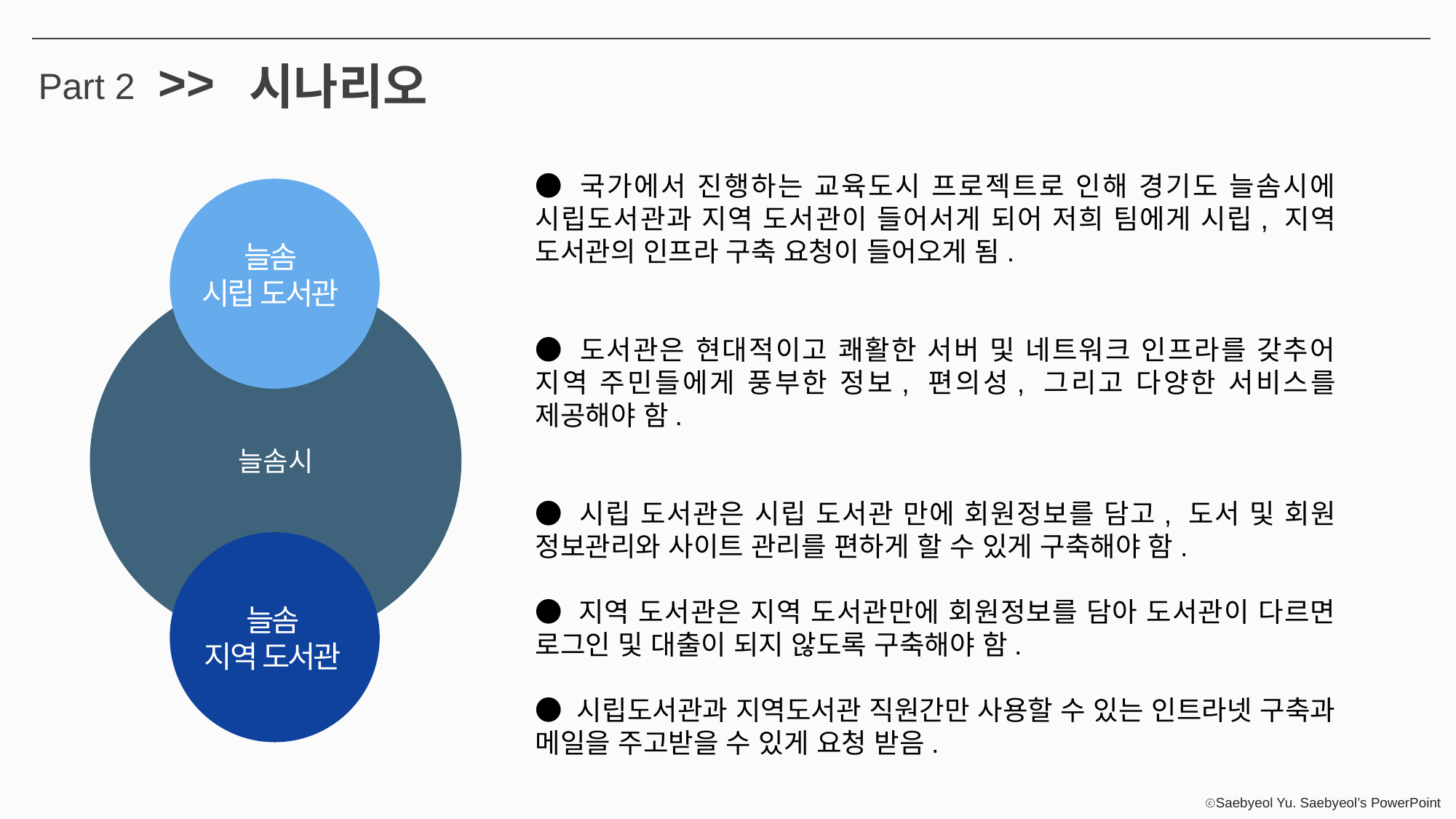

>>
시나리오
Part 2
● 국가에서 진행하는 교육도시 프로젝트로 인해 경기도 늘솜시에 시립도서관과 지역 도서관이 들어서게 되어 저희 팀에게 시립, 지역 도서관의 인프라 구축 요청이 들어오게 됨.

● 도서관은 현대적이고 쾌활한 서버 및 네트워크 인프라를 갖추어 지역 주민들에게 풍부한 정보, 편의성, 그리고 다양한 서비스를 제공해야 함.

● 시립 도서관은 시립 도서관 만에 회원정보를 담고, 도서 및 회원 정보관리와 사이트 관리를 편하게 할 수 있게 구축해야 함.

● 지역 도서관은 지역 도서관만에 회원정보를 담아 도서관이 다르면 로그인 및 대출이 되지 않도록 구축해야 함.

● 시립도서관과 지역도서관 직원간만 사용할 수 있는 인트라넷 구축과 메일을 주고받을 수 있게 요청 받음.

늘솜
시립 도서관
늘솜시

늘솜
지역 도서관